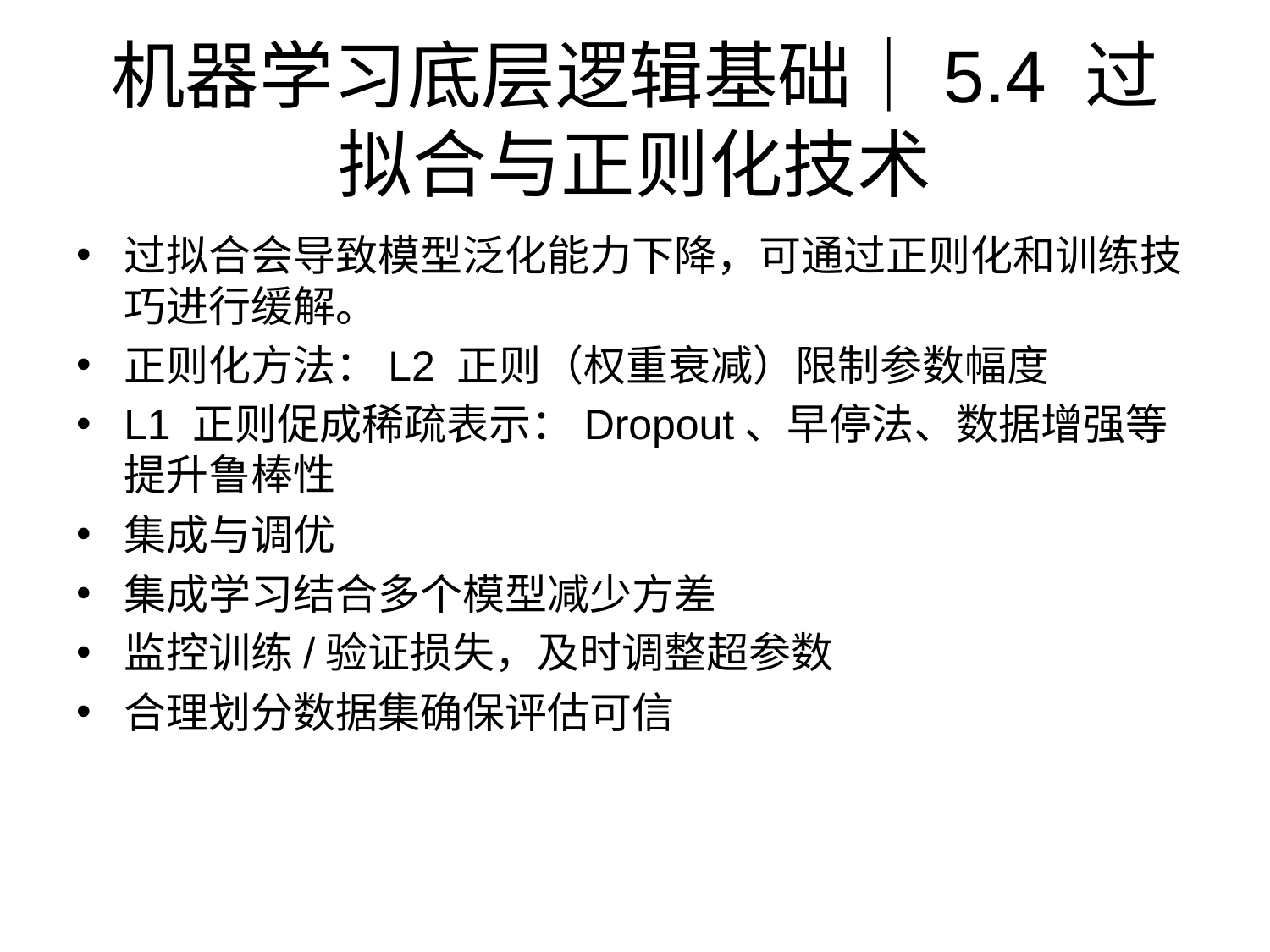

# 机器学习底层逻辑基础｜5.4 过拟合与正则化技术
过拟合会导致模型泛化能力下降，可通过正则化和训练技巧进行缓解。
正则化方法：L2 正则（权重衰减）限制参数幅度
L1 正则促成稀疏表示：Dropout、早停法、数据增强等提升鲁棒性
集成与调优
集成学习结合多个模型减少方差
监控训练/验证损失，及时调整超参数
合理划分数据集确保评估可信